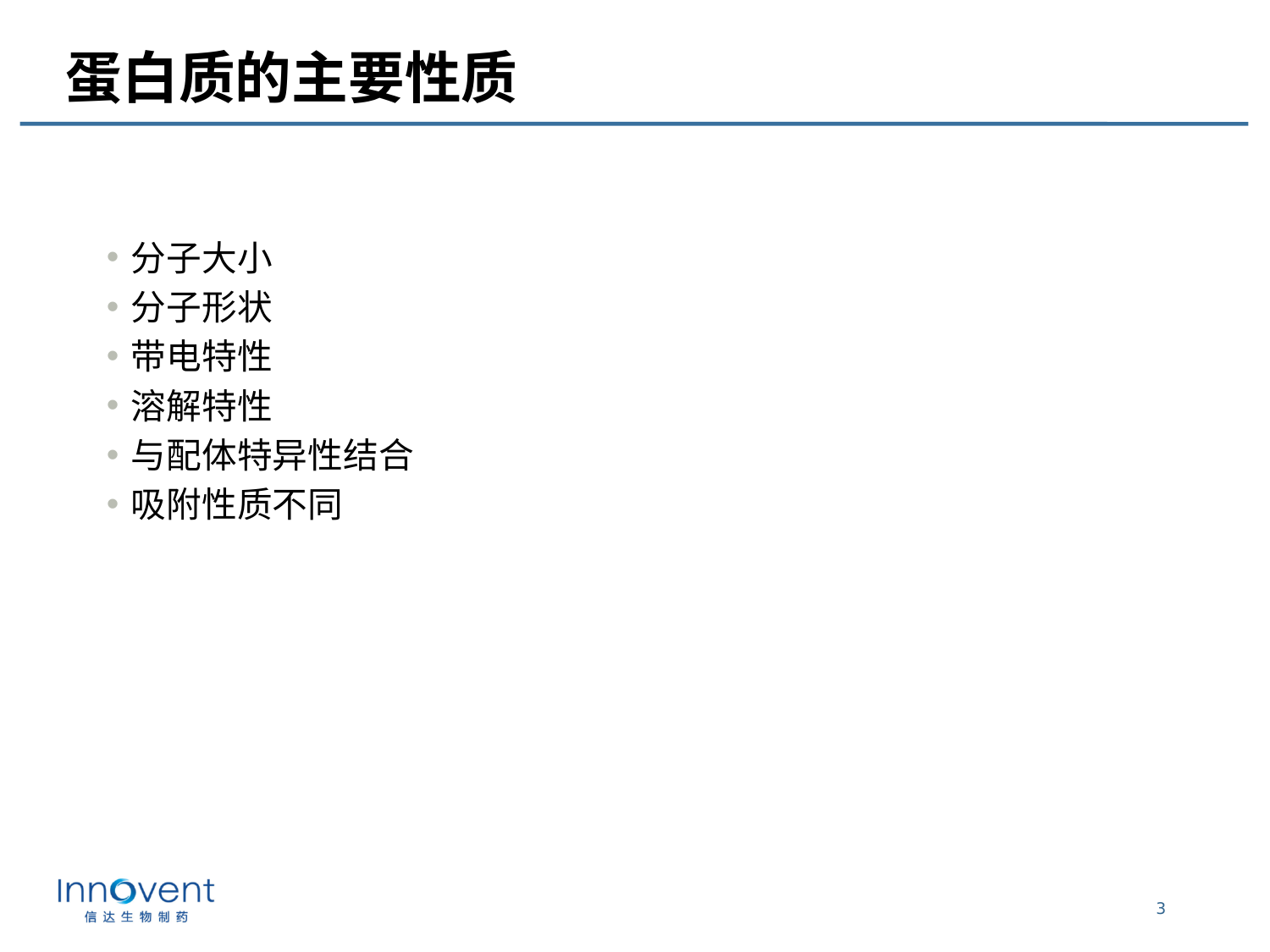

# 蛋白质的主要性质

分子大小
分子形状
带电特性
溶解特性
与配体特异性结合
吸附性质不同